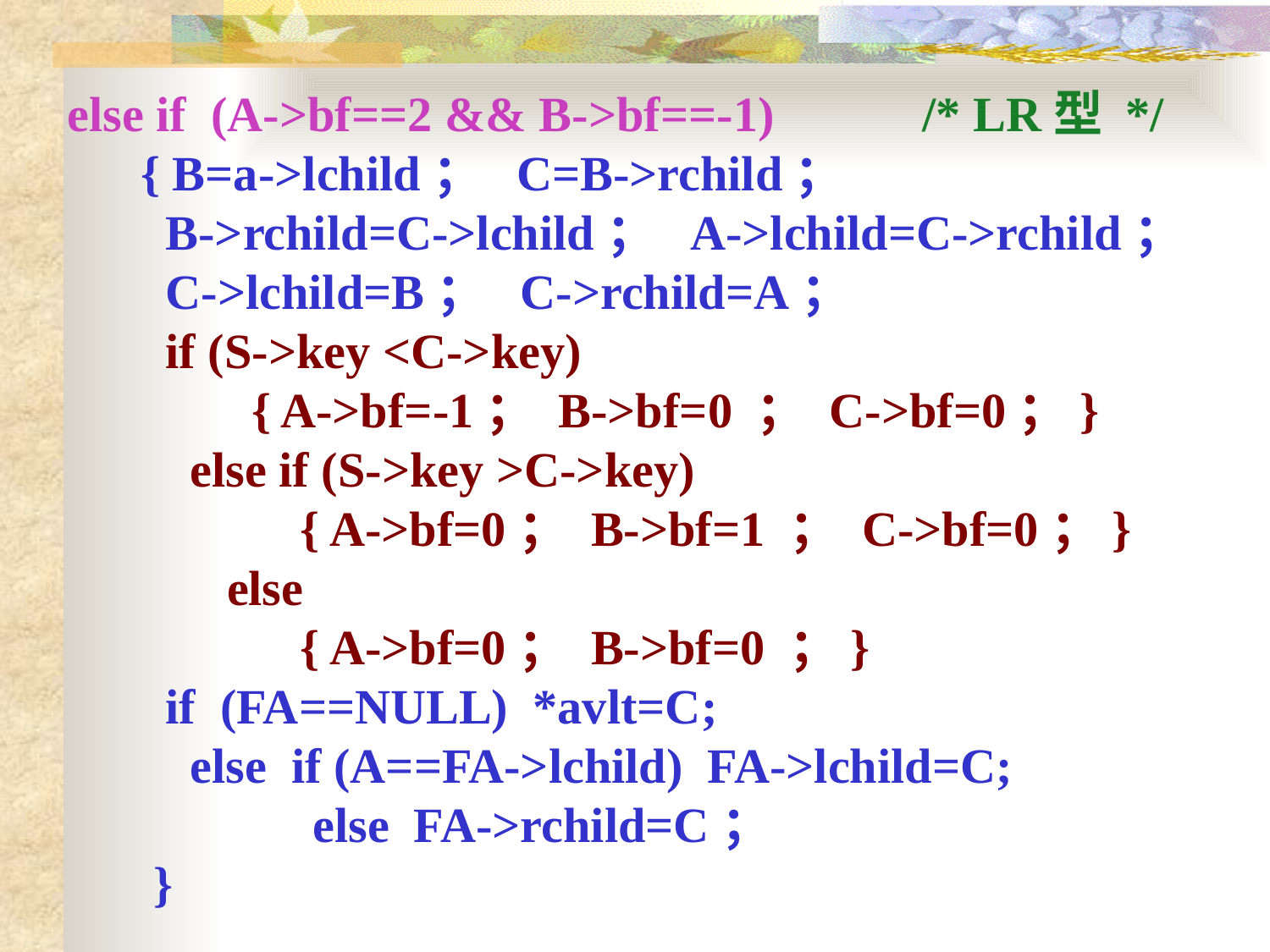

else if  (A->bf==2 && B->bf==-1)            /* LR型 */
      { B=a->lchild；  C=B->rchild；
        B->rchild=C->lchild；  A->lchild=C->rchild；
        C->lchild=B；  C->rchild=A；
        if (S->key <C->key)
               { A->bf=-1； B->bf=0 ； C->bf=0；}
          else if (S->key >C->key)
                   { A->bf=0； B->bf=1 ； C->bf=0；}
             else
                   { A->bf=0； B->bf=0 ；}
        if  (FA==NULL)  *avlt=C;
          else  if (A==FA->lchild)  FA->lchild=C;
                    else  FA->rchild=C；
       }